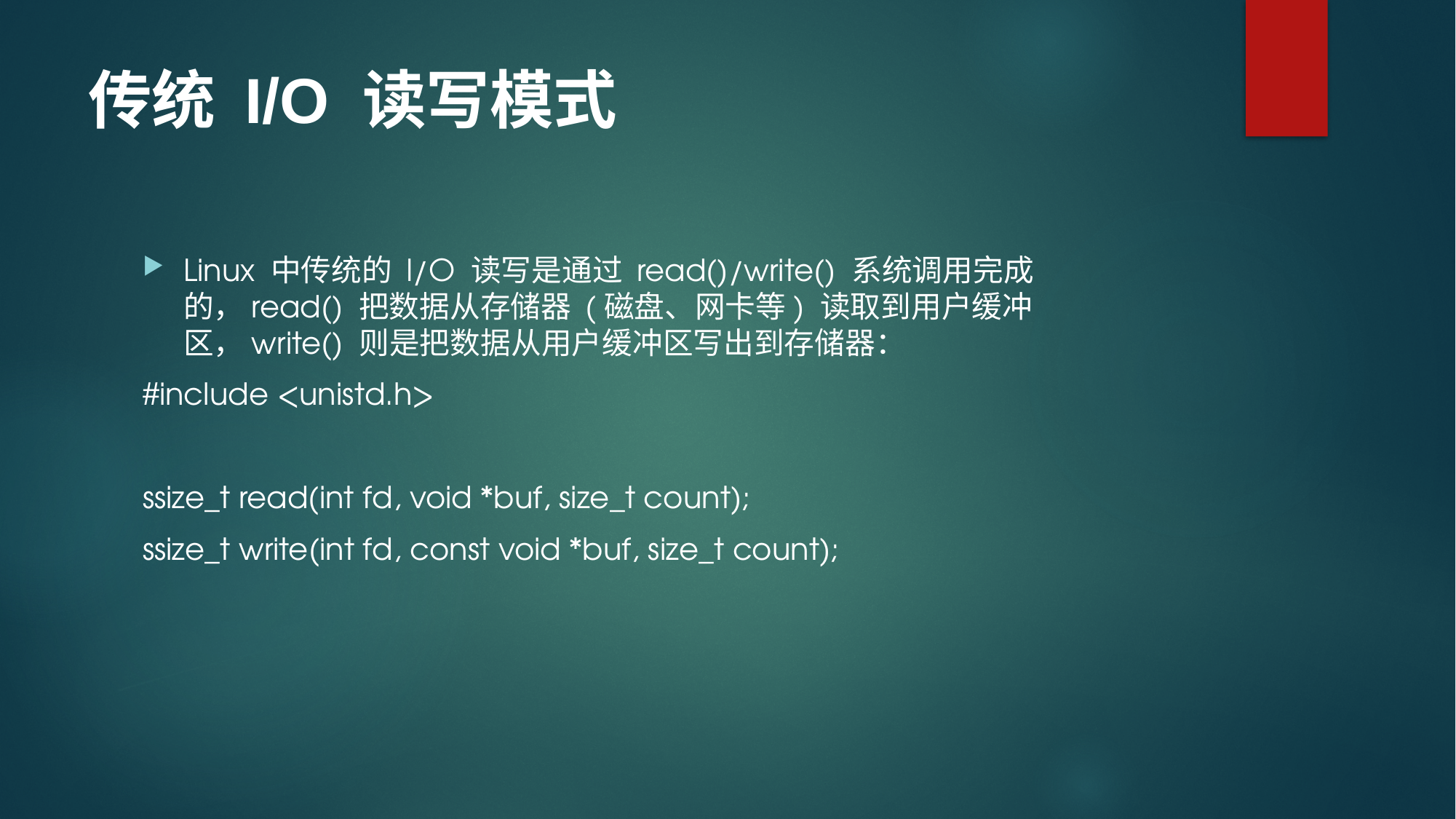

# 传统 I/O 读写模式
Linux 中传统的 I/O 读写是通过 read()/write() 系统调用完成的，read() 把数据从存储器 (磁盘、网卡等) 读取到用户缓冲区，write() 则是把数据从用户缓冲区写出到存储器：
#include <unistd.h>

ssize_t read(int fd, void *buf, size_t count);
ssize_t write(int fd, const void *buf, size_t count);